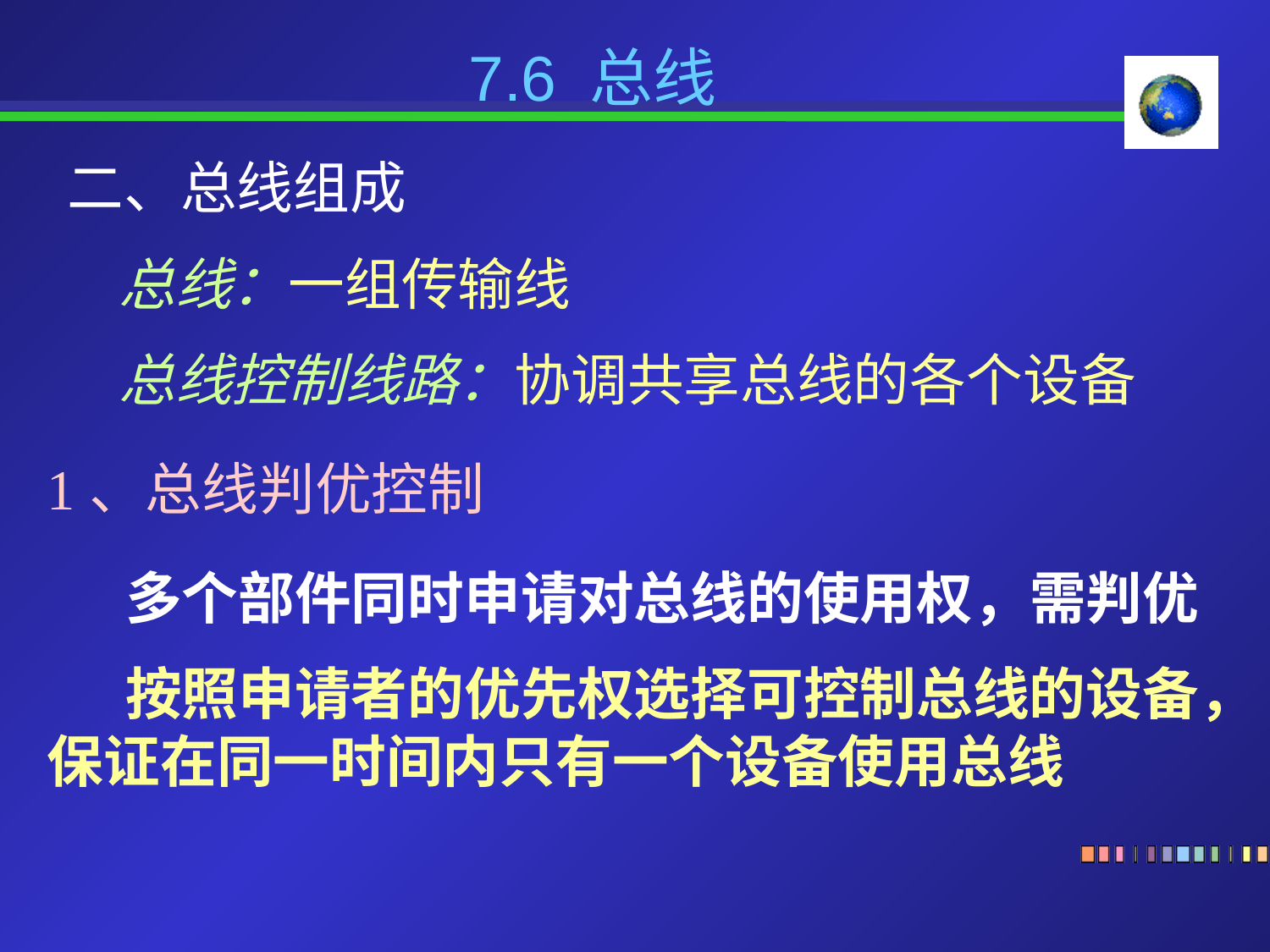

7.6 总线

二、总线组成
   总线：一组传输线
   总线控制线路：协调共享总线的各个设备
1、总线判优控制
     多个部件同时申请对总线的使用权，需判优
     按照申请者的优先权选择可控制总线的设备，保证在同一时间内只有一个设备使用总线
106